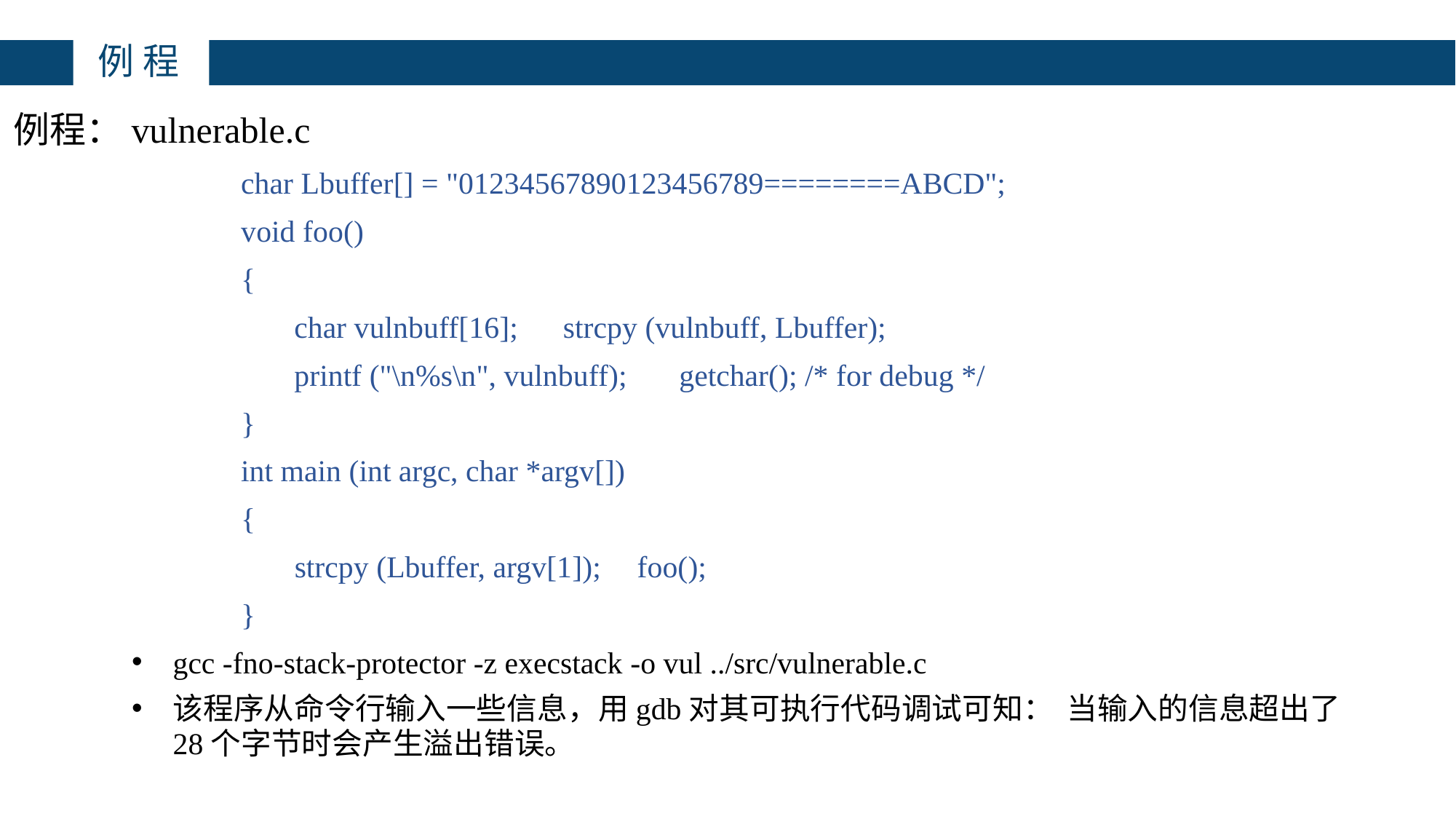

# 例程

例程：vulnerable.c
char Lbuffer[] = "01234567890123456789========ABCD";
void foo()
{
   char vulnbuff[16];	strcpy (vulnbuff, Lbuffer);
   printf ("\n%s\n", vulnbuff);	getchar(); /* for debug */
}
int main (int argc, char *argv[])
{
       strcpy (Lbuffer, argv[1]);	foo();
}
gcc -fno-stack-protector -z execstack -o vul ../src/vulnerable.c
该程序从命令行输入一些信息，用gdb对其可执行代码调试可知：  当输入的信息超出了28个字节时会产生溢出错误。